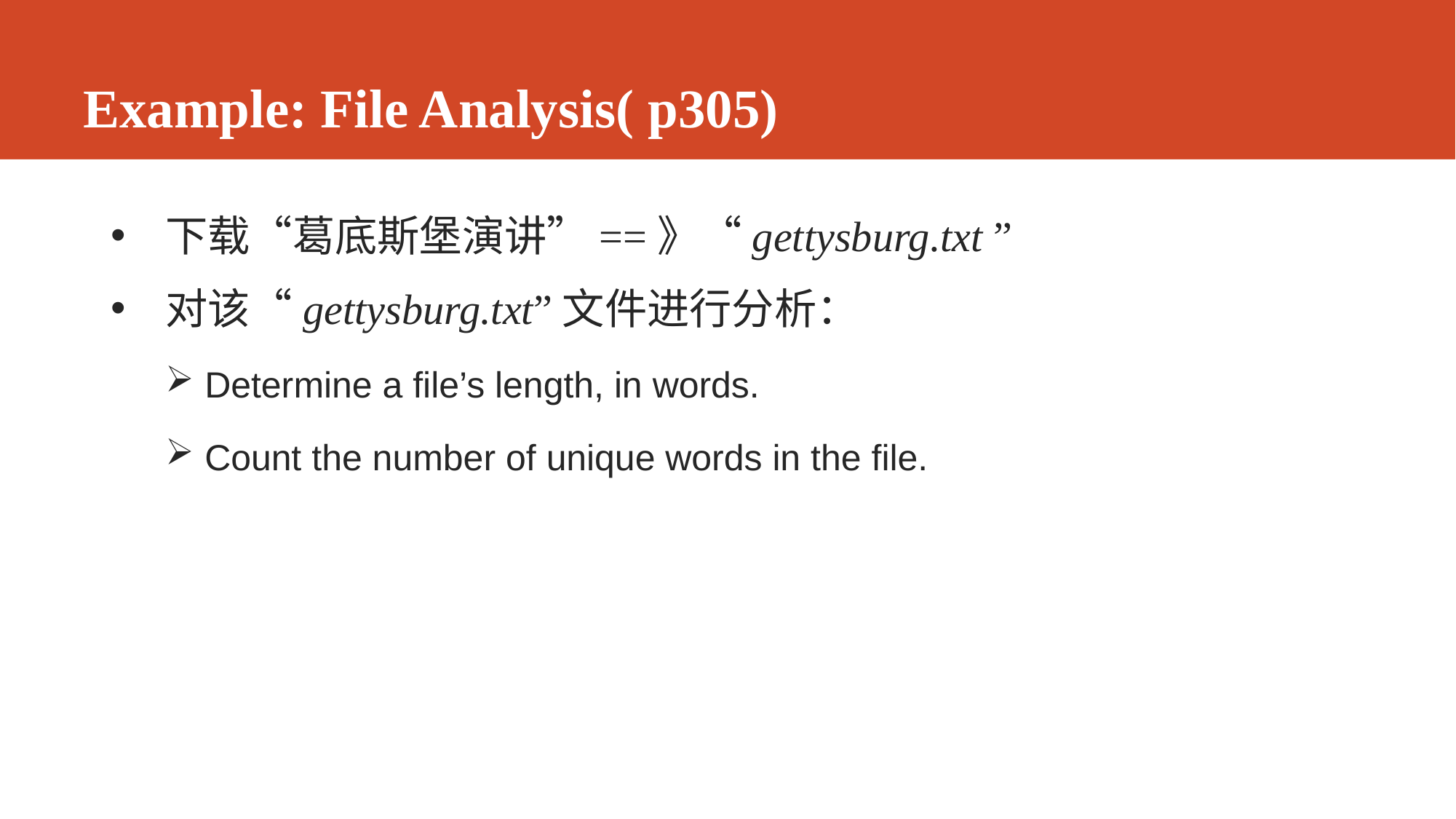

# Example: File Analysis( p305)
下载“葛底斯堡演讲”==》“gettysburg.txt ”
对该“gettysburg.txt”文件进行分析：
 Determine a file’s length, in words.
 Count the number of unique words in the file.